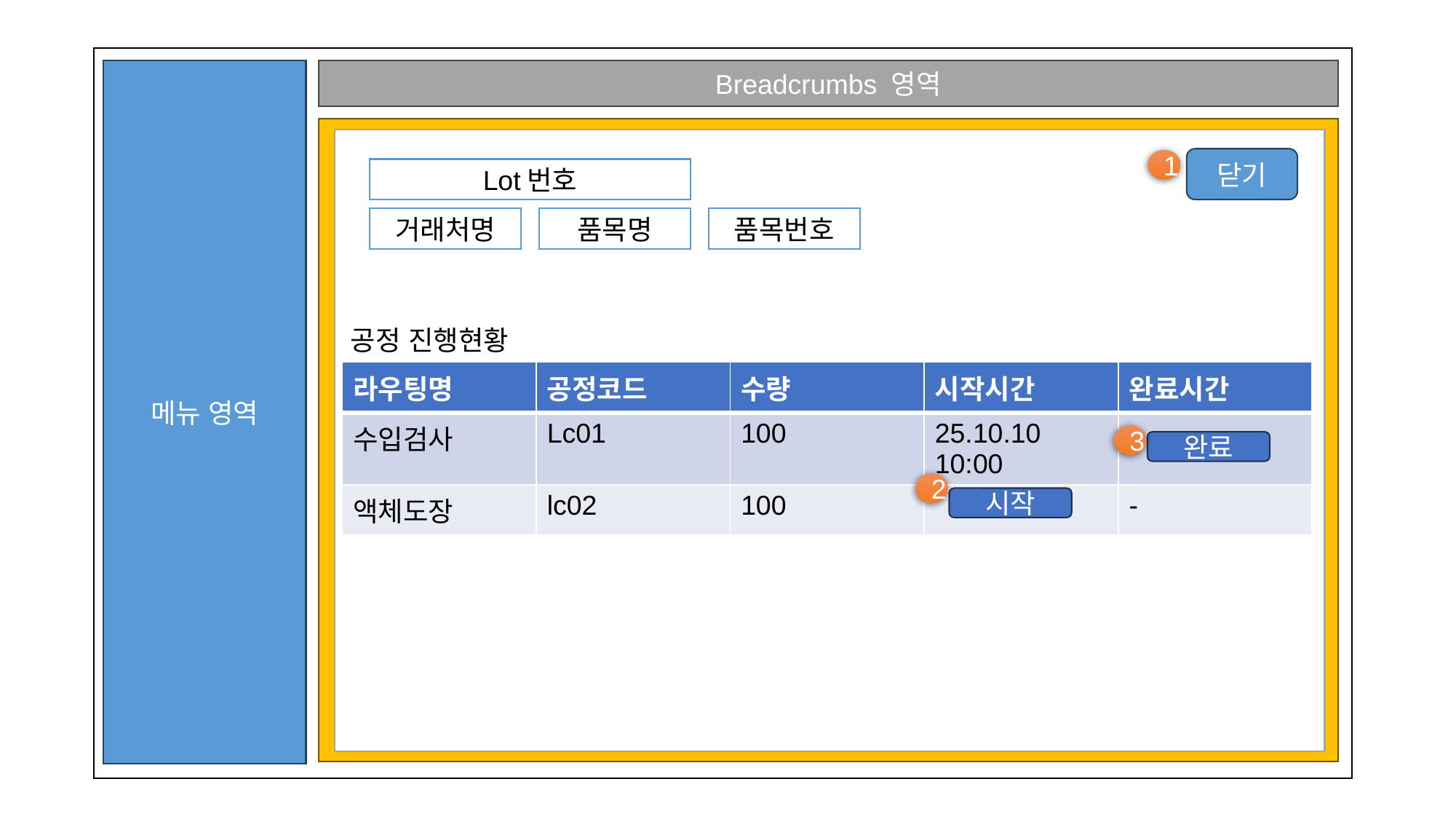

메뉴 영역
Breadcrumbs 영역
Content영역

닫기
1
Lot번호
품목번호
거래처명
품목명
공정 진행현황
| 라우팅명 | 공정코드 | 수량 | 시작시간 | 완료시간 |
| --- | --- | --- | --- | --- |
| 수입검사 | Lc01 | 100 | 25.10.10 10:00 |  |
| 액체도장 | lc02 | 100 |  | - |
3
완료
2
시작